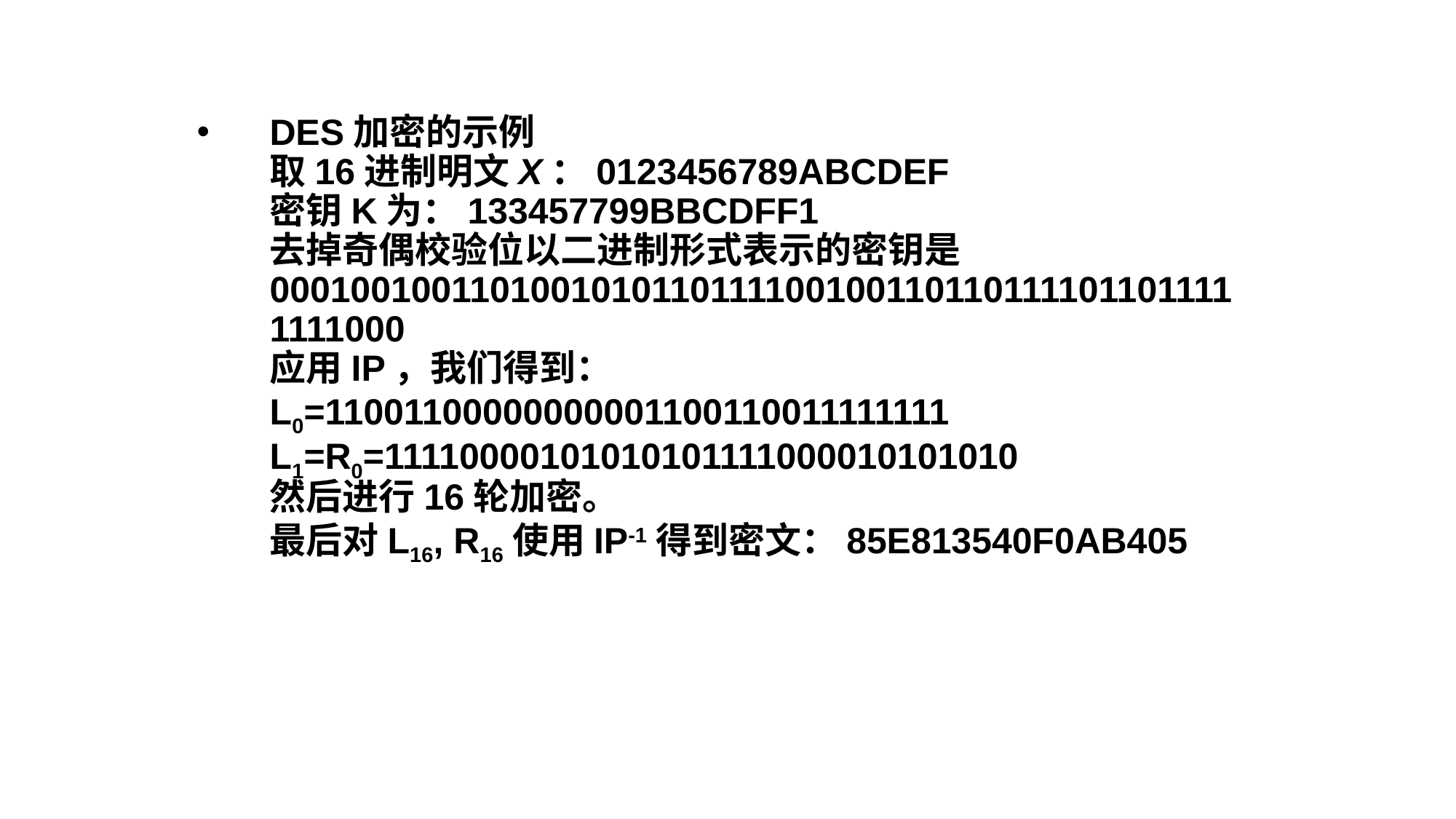

DES加密的示例
取16进制明文X：0123456789ABCDEF
密钥K为：133457799BBCDFF1
去掉奇偶校验位以二进制形式表示的密钥是00010010011010010101101111001001101101111011011111111000
应用IP，我们得到：
L0=11001100000000001100110011111111
L1=R0=11110000101010101111000010101010
然后进行16轮加密。
最后对L16, R16使用IP-1得到密文：85E813540F0AB405

28